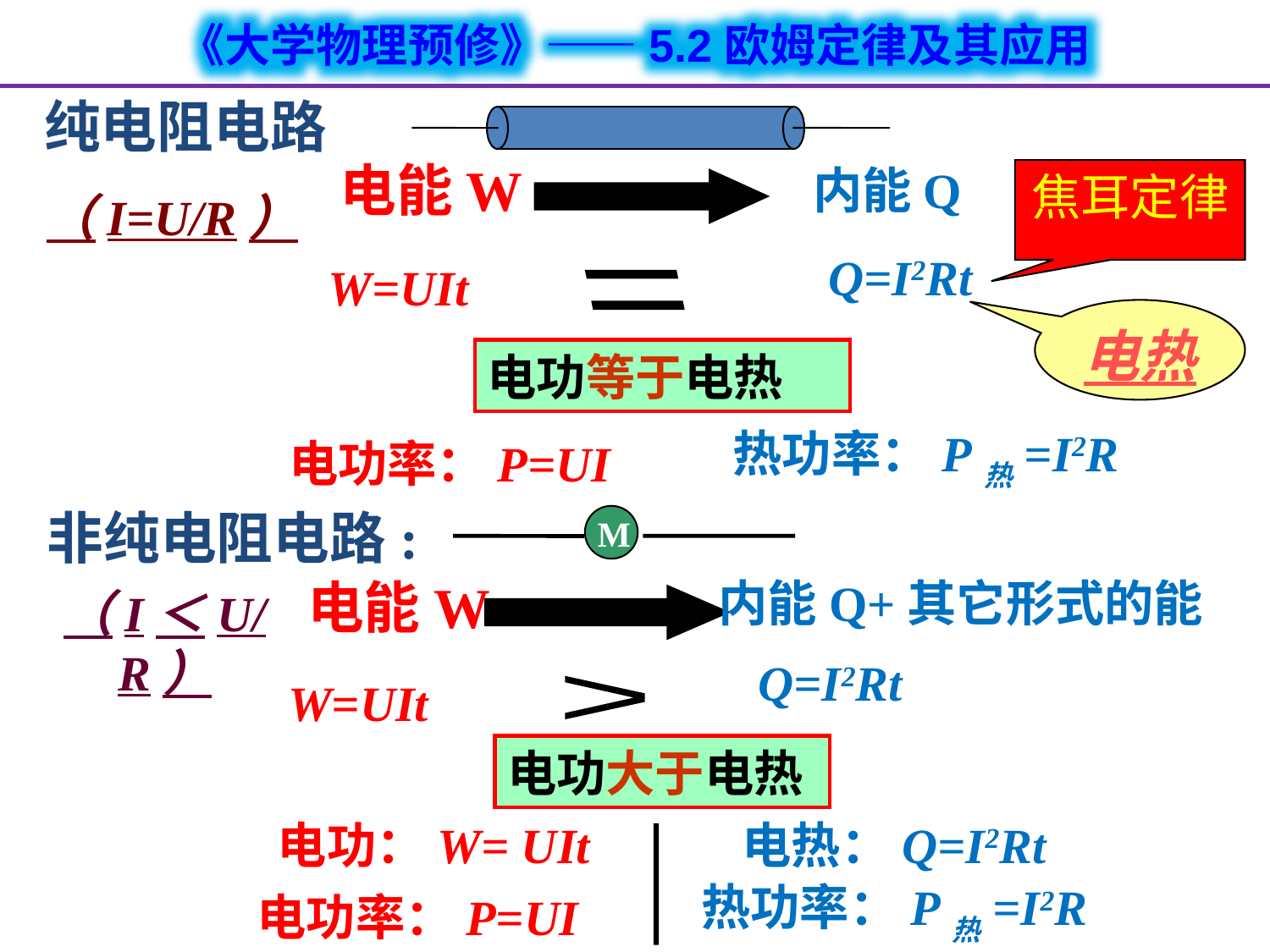

纯电阻电路

电能W
内能Q
焦耳定律

（I=U/R）
  Q=I2Rt
 W=UIt
=
电热
电功等于电热
热功率：P热=I2R
电功率：P=UI
非纯电阻电路:

M

电能W
内能Q+其它形式的能
（I＜U/R）

  Q=I2Rt
 W=UIt
>
电功大于电热
电功：W= UIt
电热：Q=I2Rt

热功率：P热=I2R
电功率：P=UI